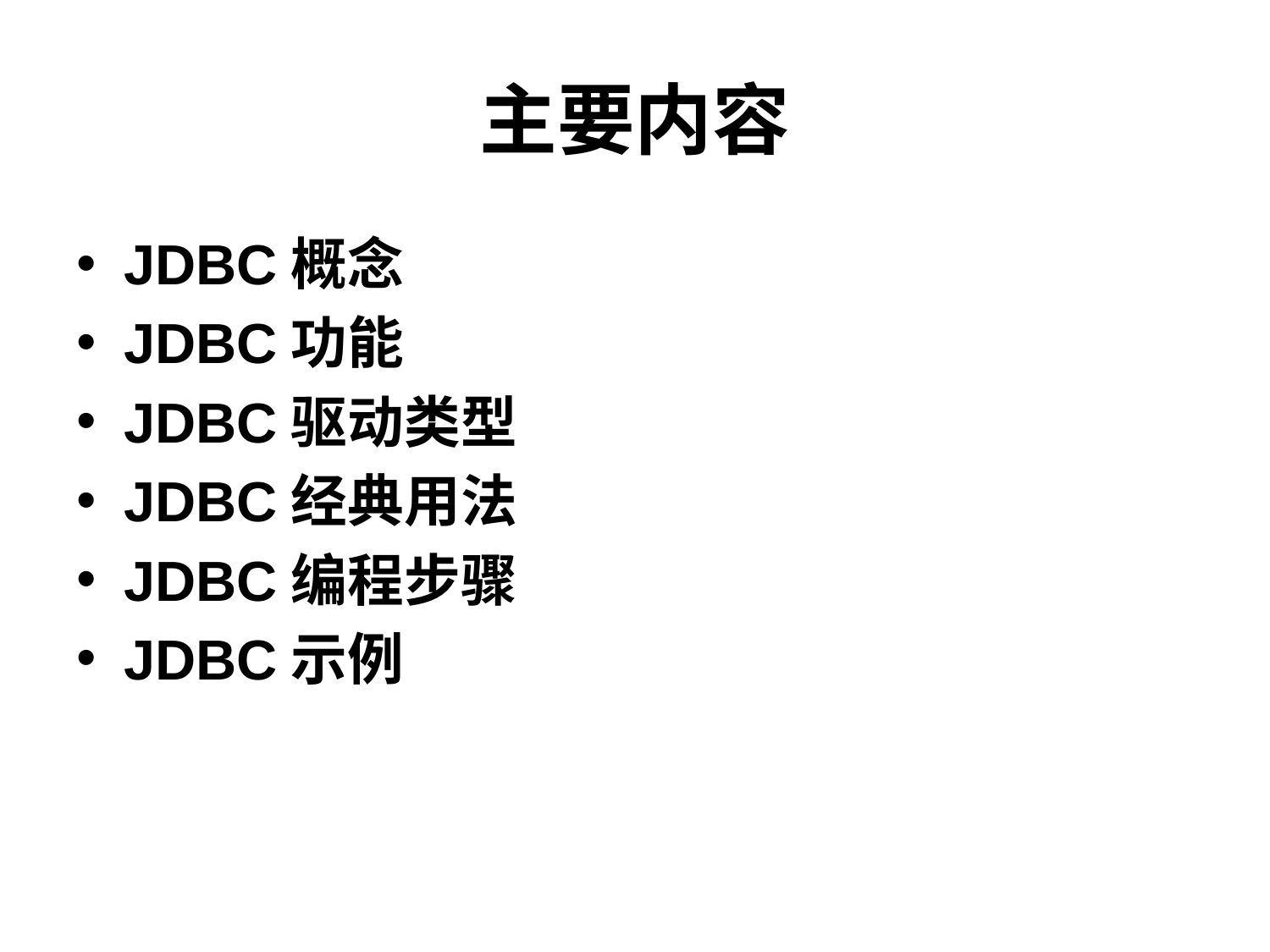

# 主要内容
JDBC概念
JDBC功能
JDBC驱动类型
JDBC经典用法
JDBC编程步骤
JDBC示例